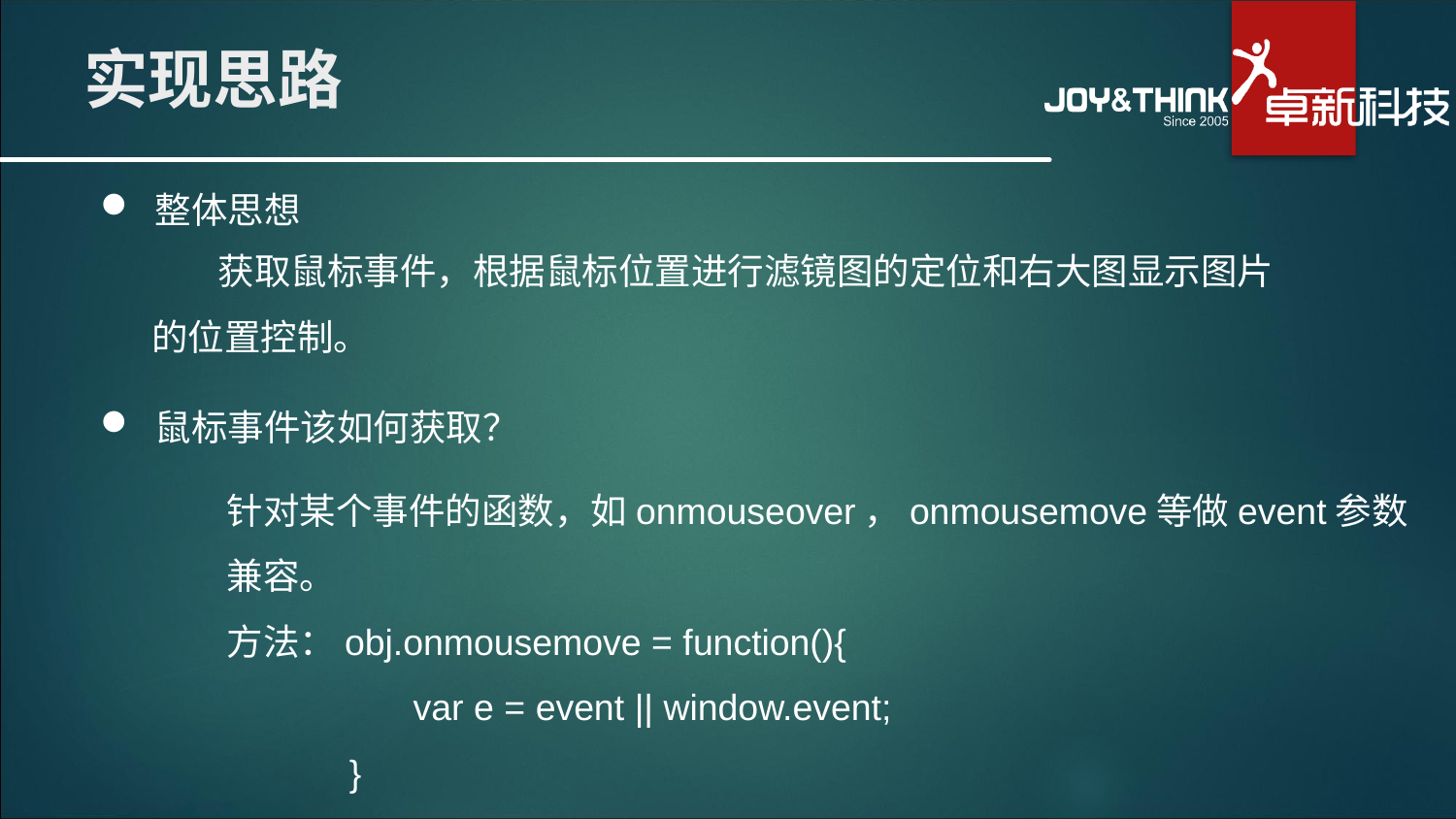

# 实现思路
整体思想
       获取鼠标事件，根据鼠标位置进行滤镜图的定位和右大图显示图片的位置控制。
鼠标事件该如何获取？
针对某个事件的函数，如onmouseover，onmousemove等做event参数兼容。
方法：obj.onmousemove = function(){
	    var e = event || window.event;
            }